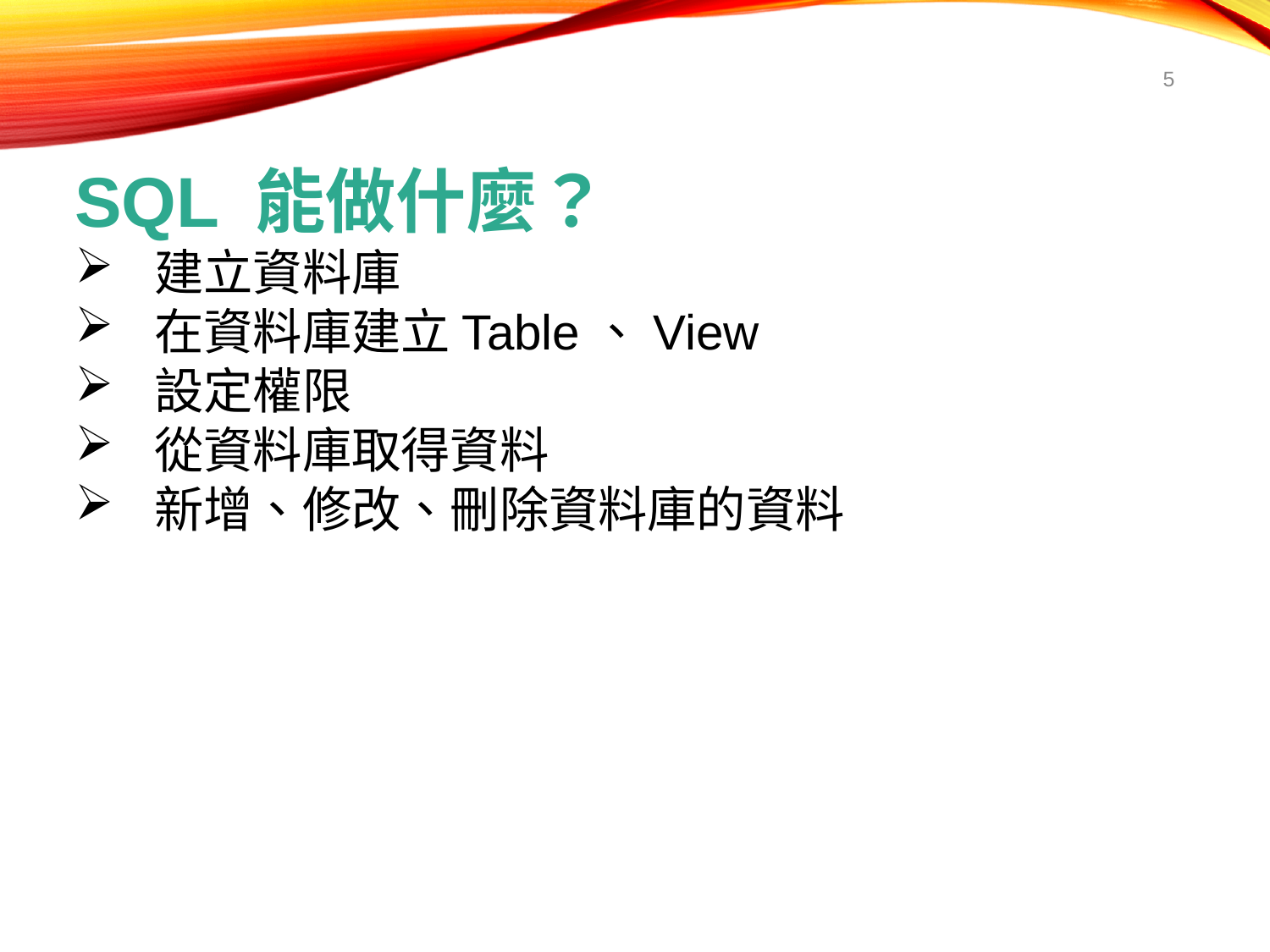

5
SQL 能做什麼？
建立資料庫
在資料庫建立Table、View
設定權限
從資料庫取得資料
新增、修改、刪除資料庫的資料